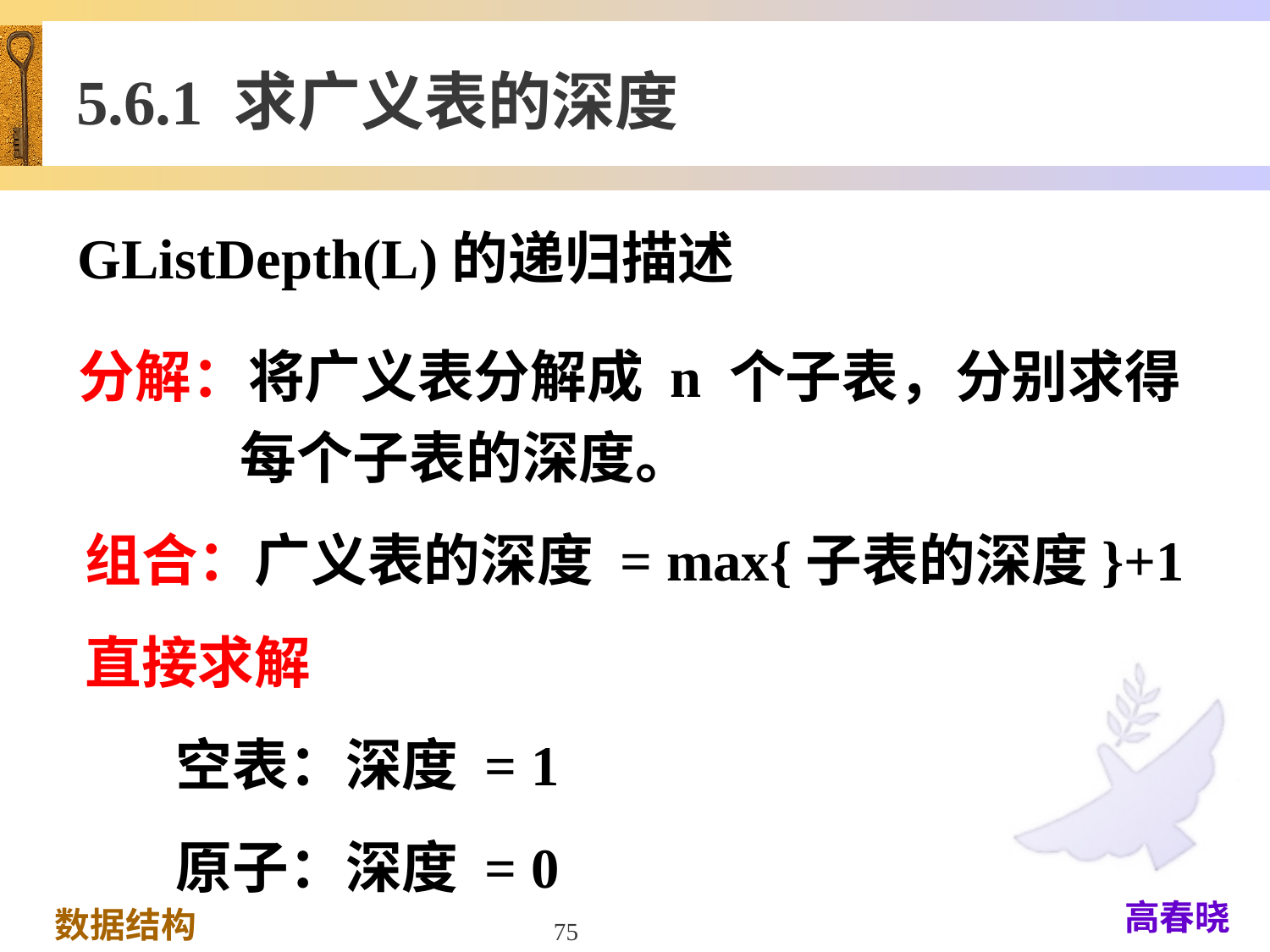

5.6.1 求广义表的深度
GListDepth(L)的递归描述
分解：将广义表分解成 n 个子表，分别求得每个子表的深度。
组合：广义表的深度 = max{子表的深度}+1
直接求解
      空表：深度 = 1
      原子：深度 = 0
75